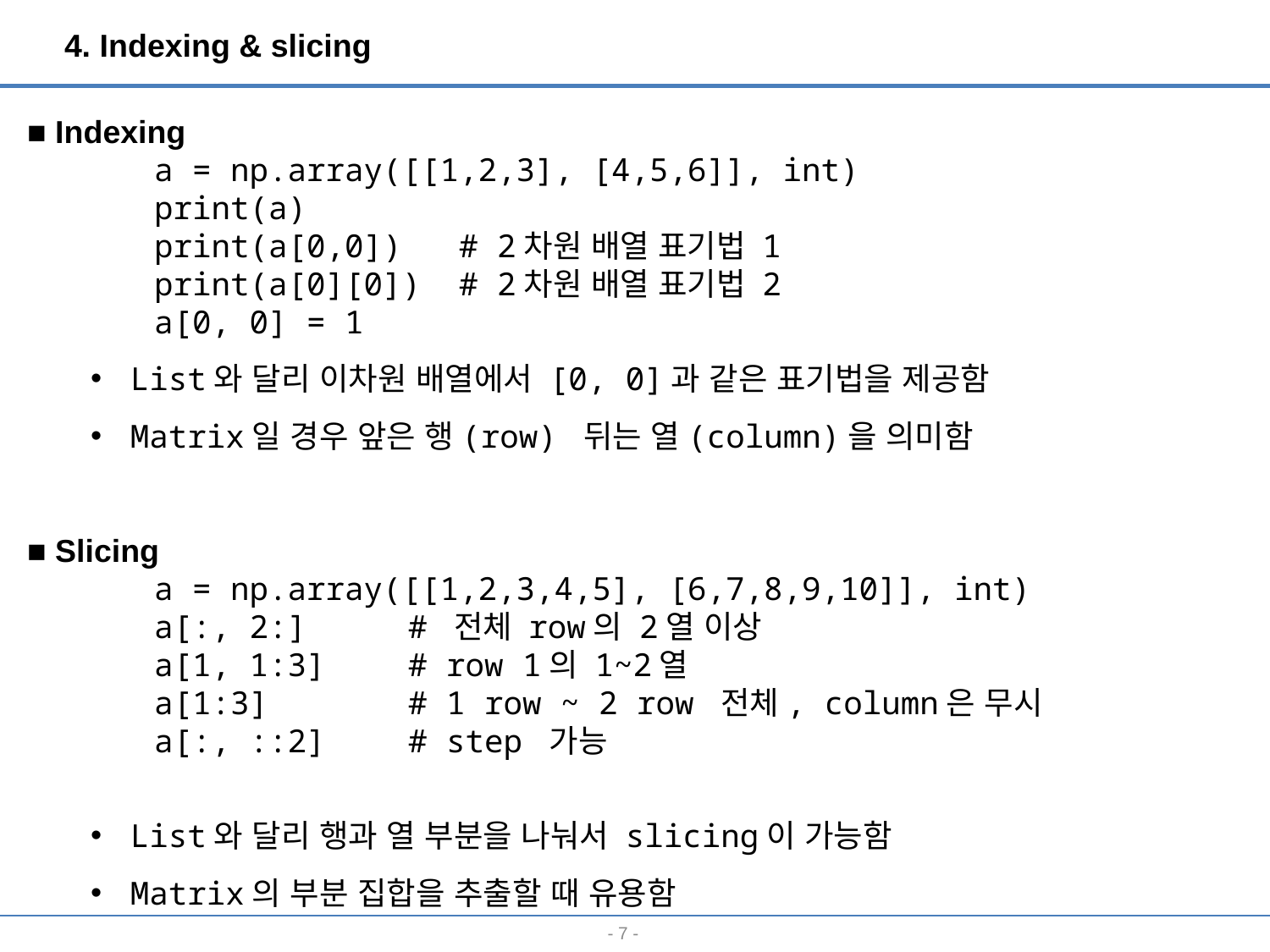

4. Indexing & slicing
■ Indexing
a = np.array([[1,2,3], [4,5,6]], int)
print(a)
print(a[0,0])   # 2차원 배열 표기법 1
print(a[0][0])  # 2차원 배열 표기법 2
a[0, 0] = 1
List와 달리 이차원 배열에서 [0, 0]과 같은 표기법을 제공함
Matrix일 경우 앞은 행(row) 뒤는 열(column)을 의미함

■ Slicing
a = np.array([[1,2,3,4,5], [6,7,8,9,10]], int)
a[:, 2:]	# 전체 row의 2열 이상
a[1, 1:3]	# row 1의 1~2열
a[1:3]		# 1 row ~ 2 row 전체, column은 무시
a[:, ::2]	# step 가능

List와 달리 행과 열 부분을 나눠서 slicing이 가능함
Matrix의 부분 집합을 추출할 때 유용함
- 7 -